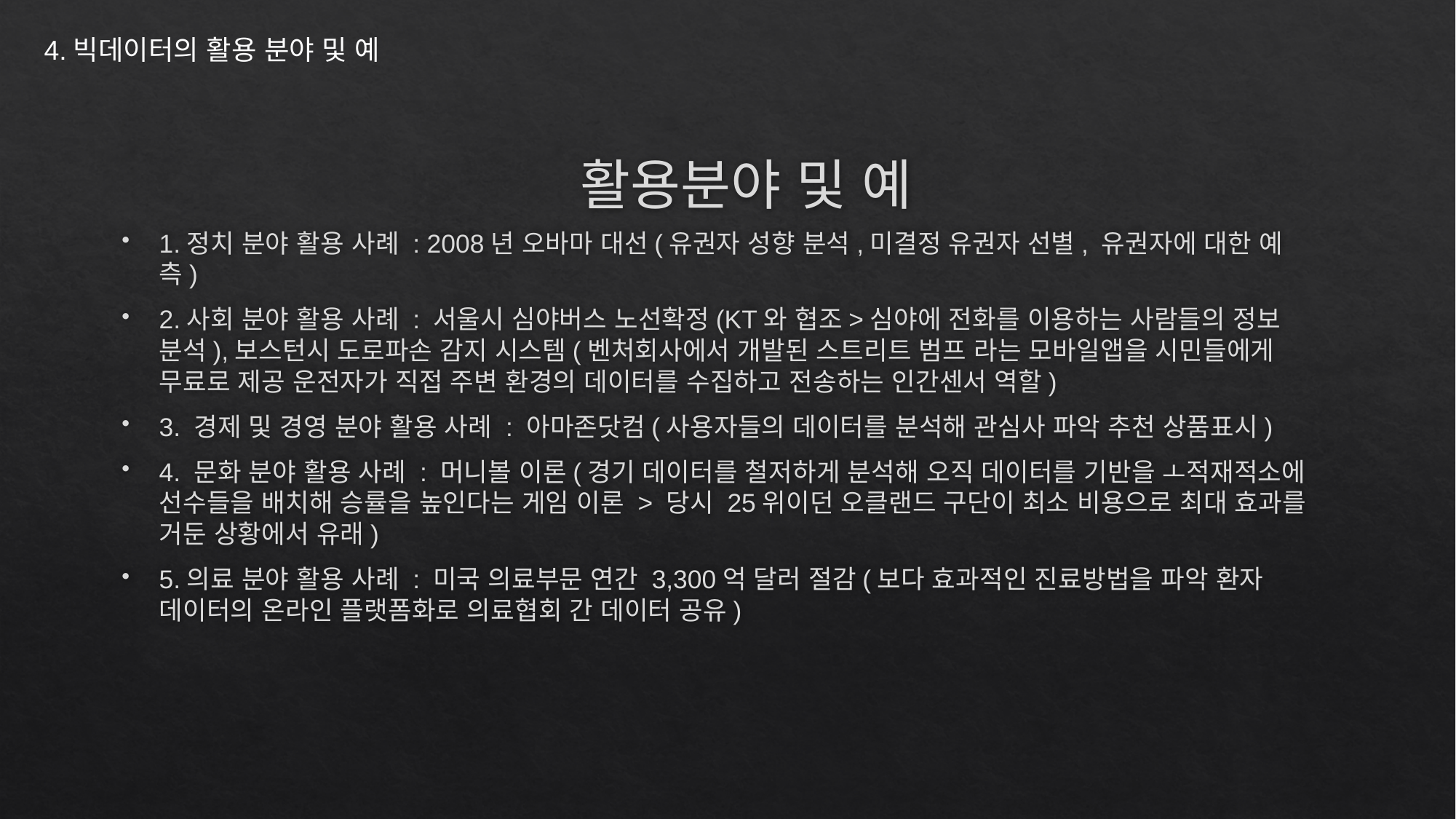

4.빅데이터의 활용 분야 및 예
# 활용분야 및 예
1.정치 분야 활용 사례 : 2008년 오바마 대선(유권자 성향 분석,미결정 유권자 선별, 유권자에 대한 예측)
2.사회 분야 활용 사례 : 서울시 심야버스 노선확정(KT와 협조>심야에 전화를 이용하는 사람들의 정보 분석),보스턴시 도로파손 감지 시스템(벤처회사에서 개발된 스트리트 범프 라는 모바일앱을 시민들에게 무료로 제공 운전자가 직접 주변 환경의 데이터를 수집하고 전송하는 인간센서 역할)
3. 경제 및 경영 분야 활용 사례 : 아마존닷컴(사용자들의 데이터를 분석해 관심사 파악 추천 상품표시)
4. 문화 분야 활용 사례 : 머니볼 이론(경기 데이터를 철저하게 분석해 오직 데이터를 기반을 ㅗ적재적소에 선수들을 배치해 승률을 높인다는 게임 이론 > 당시 25위이던 오클랜드 구단이 최소 비용으로 최대 효과를 거둔 상황에서 유래)
5.의료 분야 활용 사례 : 미국 의료부문 연간 3,300억 달러 절감(보다 효과적인 진료방법을 파악 환자 데이터의 온라인 플랫폼화로 의료협회 간 데이터 공유)